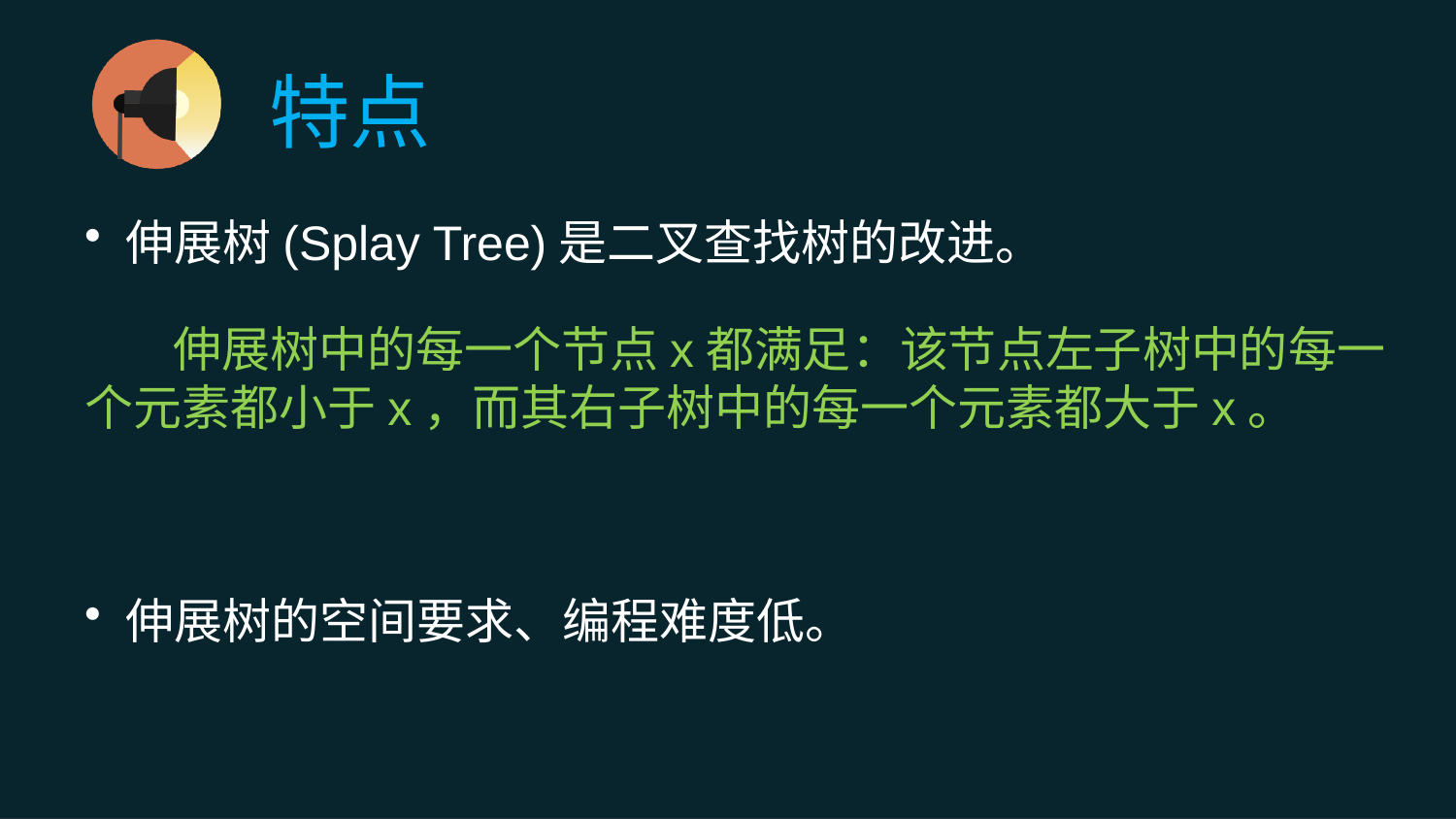

特点
伸展树(Splay Tree)是二叉查找树的改进。
       伸展树中的每一个节点x都满足：该节点左子树中的每一个元素都小于x，而其右子树中的每一个元素都大于x。

伸展树的空间要求、编程难度低。